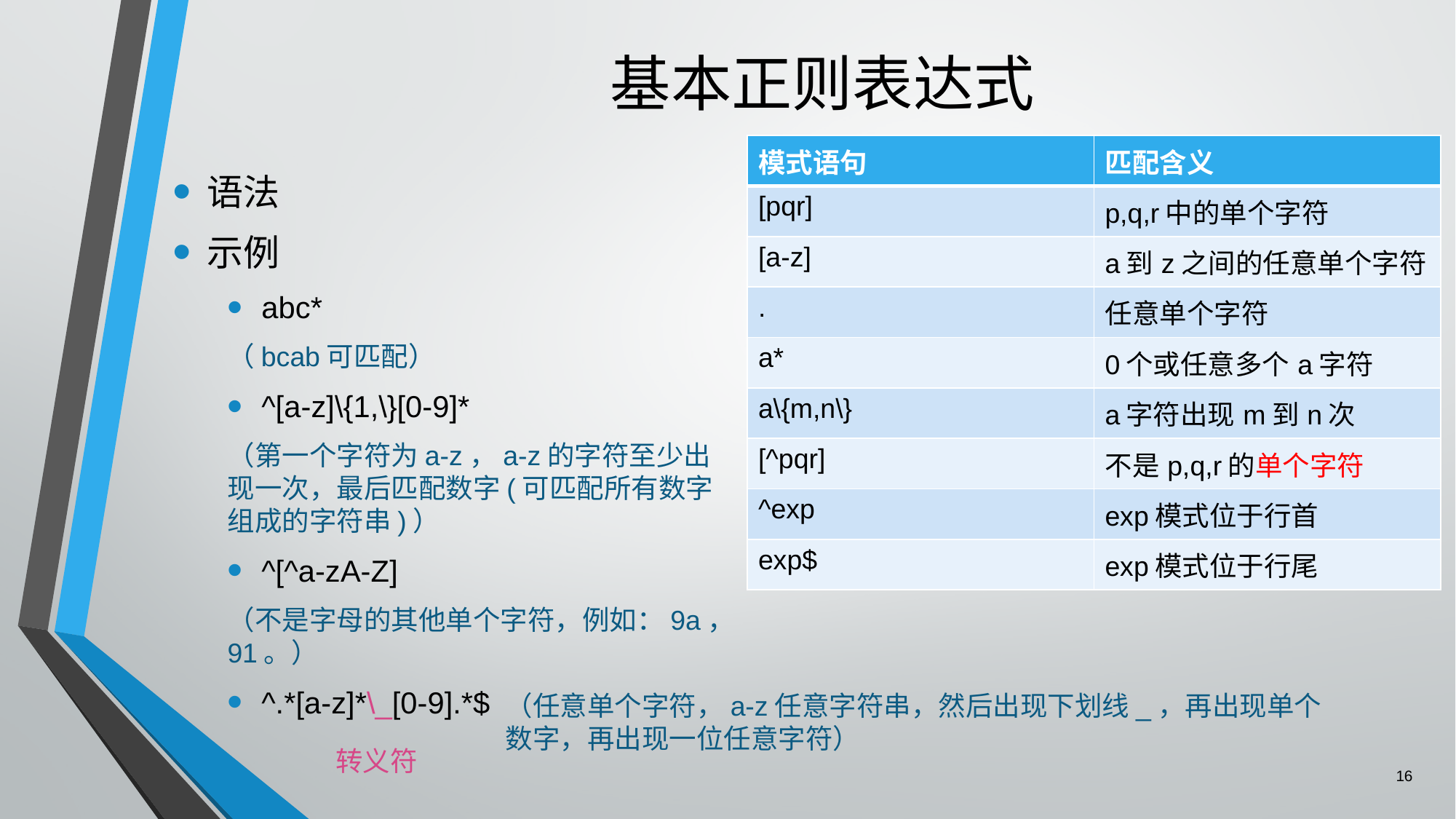

# 基本正则表达式
| 模式语句 | 匹配含义 |
| --- | --- |
| [pqr] | p,q,r中的单个字符 |
| [a-z] | a到z之间的任意单个字符 |
| . | 任意单个字符 |
| a\* | 0个或任意多个a字符 |
| a\{m,n\} | a字符出现m到n次 |
| [^pqr] | 不是p,q,r的单个字符 |
| ^exp | exp模式位于行首 |
| exp$ | exp模式位于行尾 |
语法
示例
abc*
（bcab可匹配）
^[a-z]\{1,\}[0-9]*
（第一个字符为a-z，a-z的字符至少出现一次，最后匹配数字(可匹配所有数字组成的字符串)）
^[^a-zA-Z]
（不是字母的其他单个字符，例如：9a，91。）
^.*[a-z]*\_[0-9].*$

（任意单个字符，a-z任意字符串，然后出现下划线_，再出现单个数字，再出现一位任意字符）

转义符
16